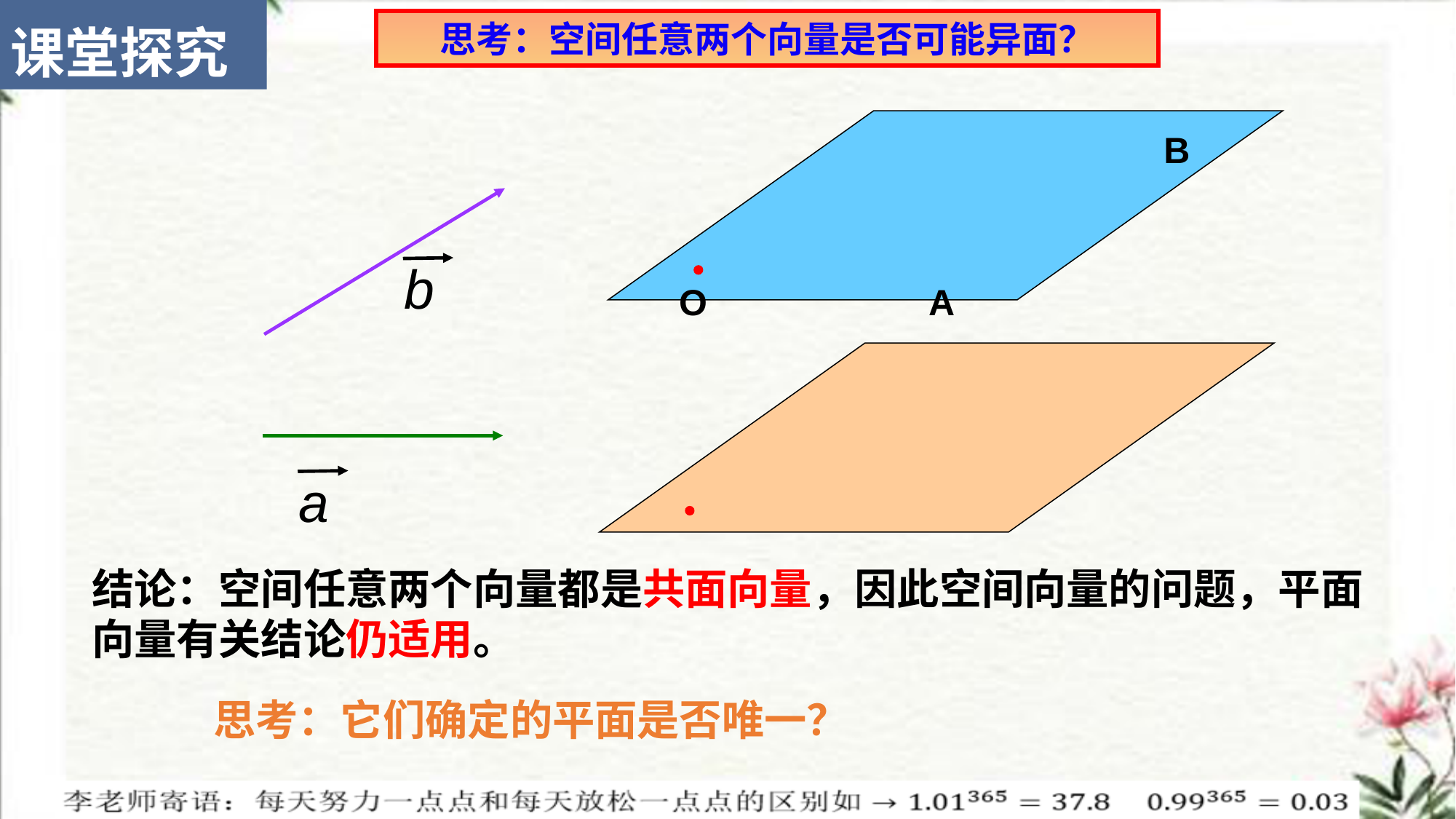

课堂探究
思考：空间任意两个向量是否可能异面？

B
b

O
A

a

结论：空间任意两个向量都是共面向量，因此空间向量的问题，平面
向量有关结论仍适用。
思考：它们确定的平面是否唯一？